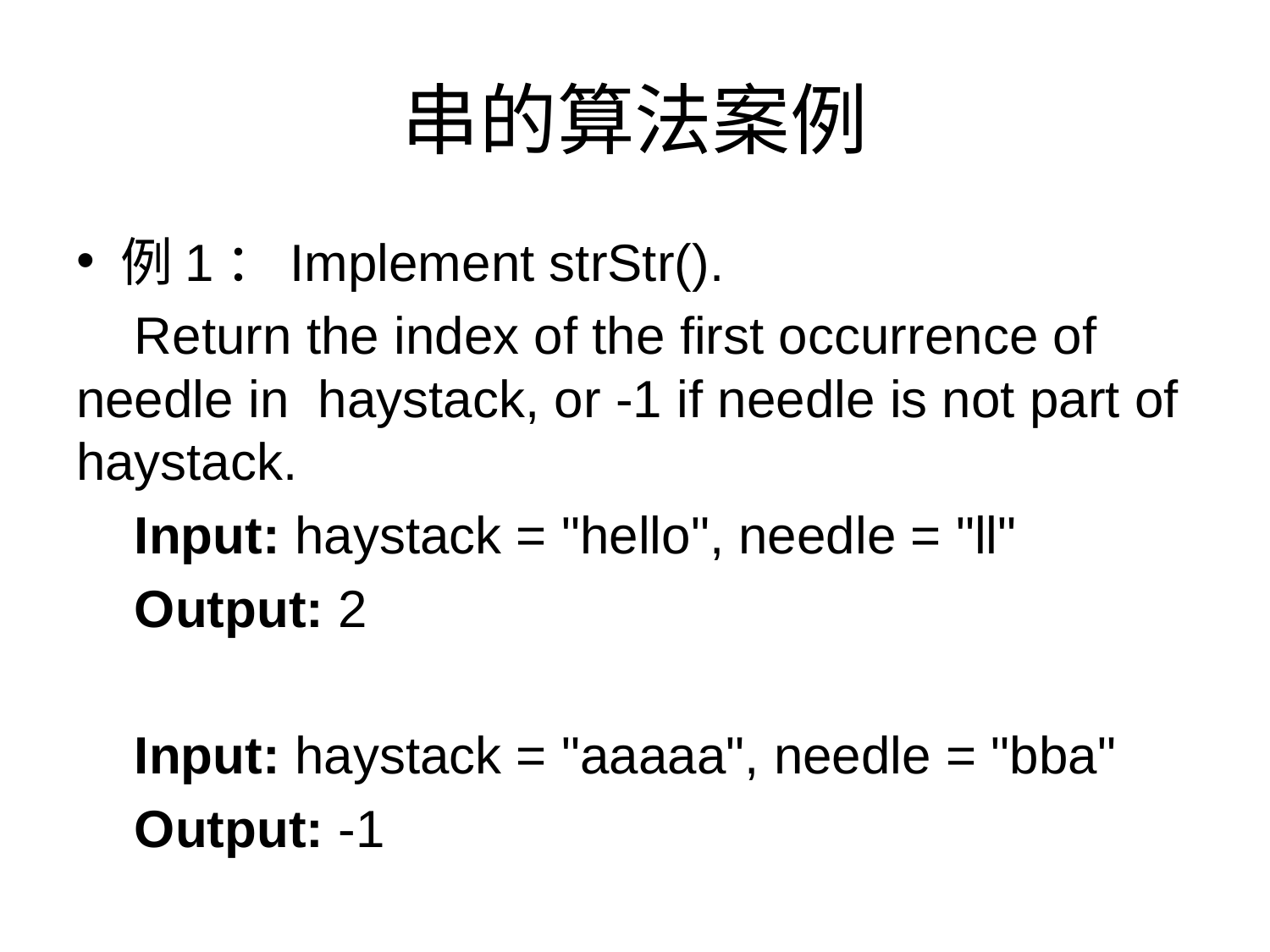

# 串的算法案例
例1：Implement strStr().
    Return the index of the first occurrence of needle in  haystack, or -1 if needle is not part of haystack.
    Input: haystack = "hello", needle = "ll"
    Output: 2

    Input: haystack = "aaaaa", needle = "bba"
    Output: -1